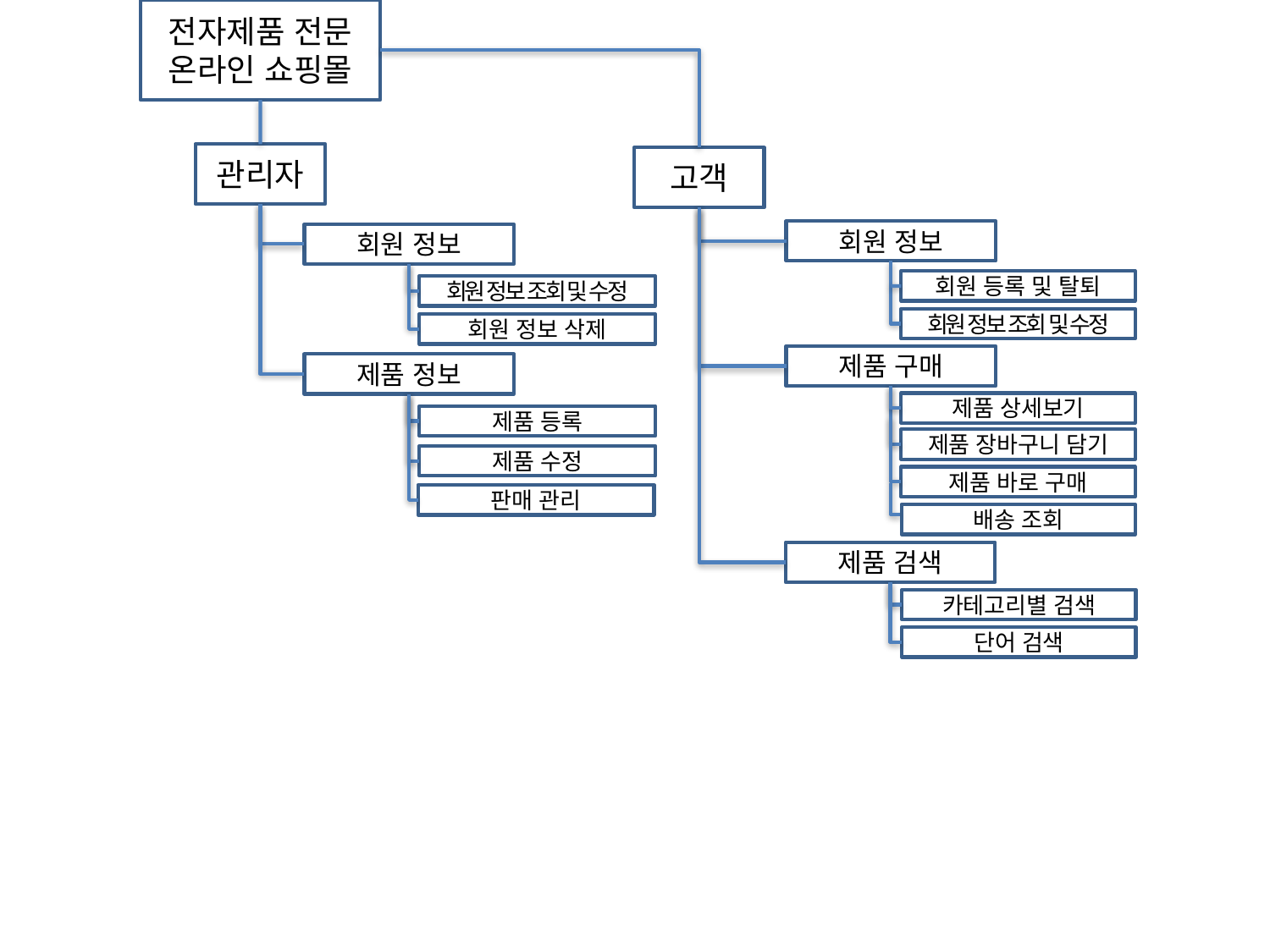

전자제품 전문 온라인 쇼핑몰
관리자
고객
회원 정보
회원 정보
회원 등록 및 탈퇴
회원 정보 조회 및 수정
회원 정보 조회 및 수정
회원 정보 삭제
제품 구매
제품 정보
제품 상세보기
제품 등록
제품 장바구니 담기
제품 수정
제품 바로 구매
판매 관리
배송 조회
제품 검색
카테고리별 검색
단어 검색